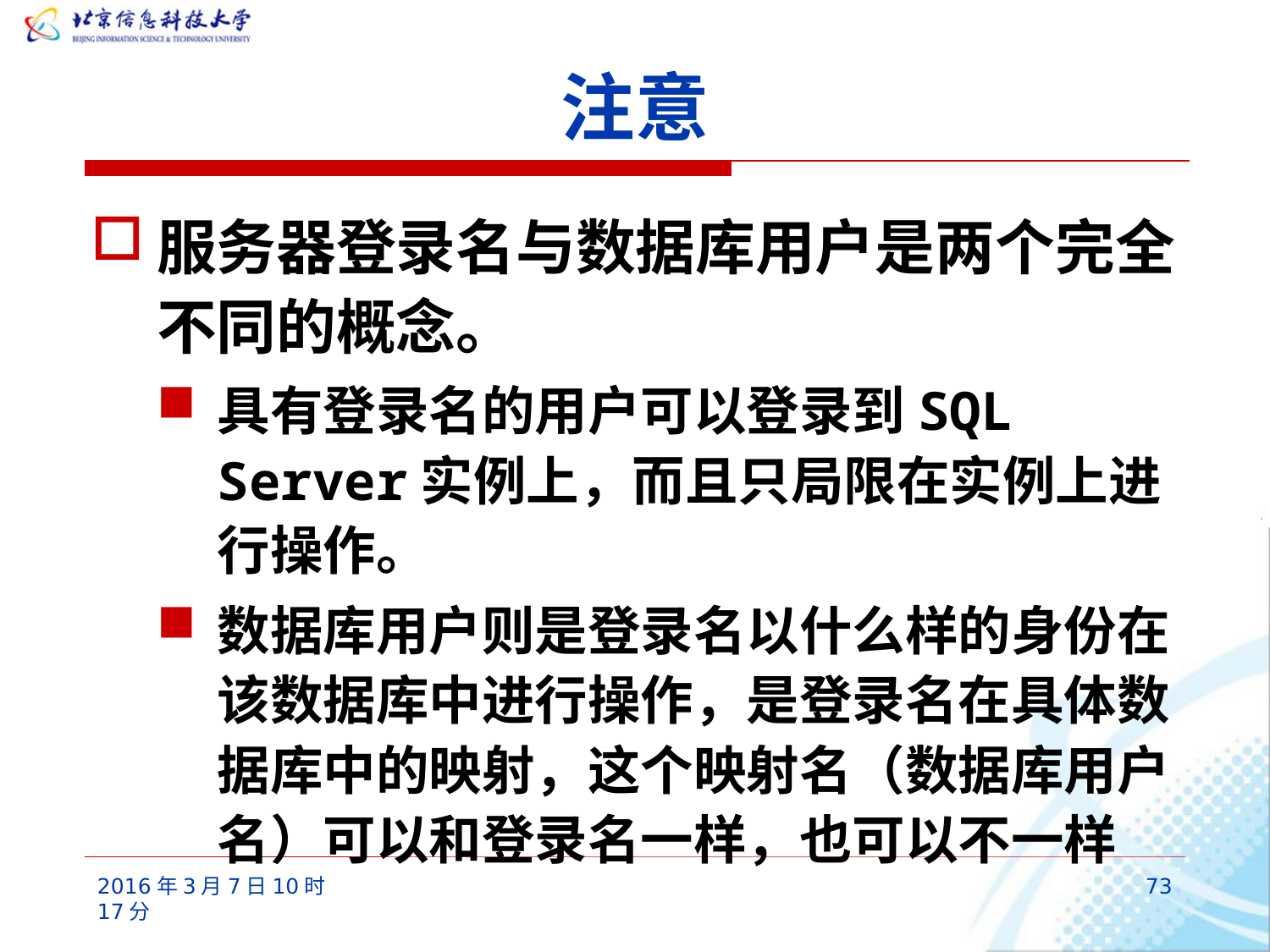

# 注意
服务器登录名与数据库用户是两个完全不同的概念。
具有登录名的用户可以登录到SQL Server实例上，而且只局限在实例上进行操作。
数据库用户则是登录名以什么样的身份在该数据库中进行操作，是登录名在具体数据库中的映射，这个映射名（数据库用户名）可以和登录名一样，也可以不一样
2016年3月7日10时17分
73